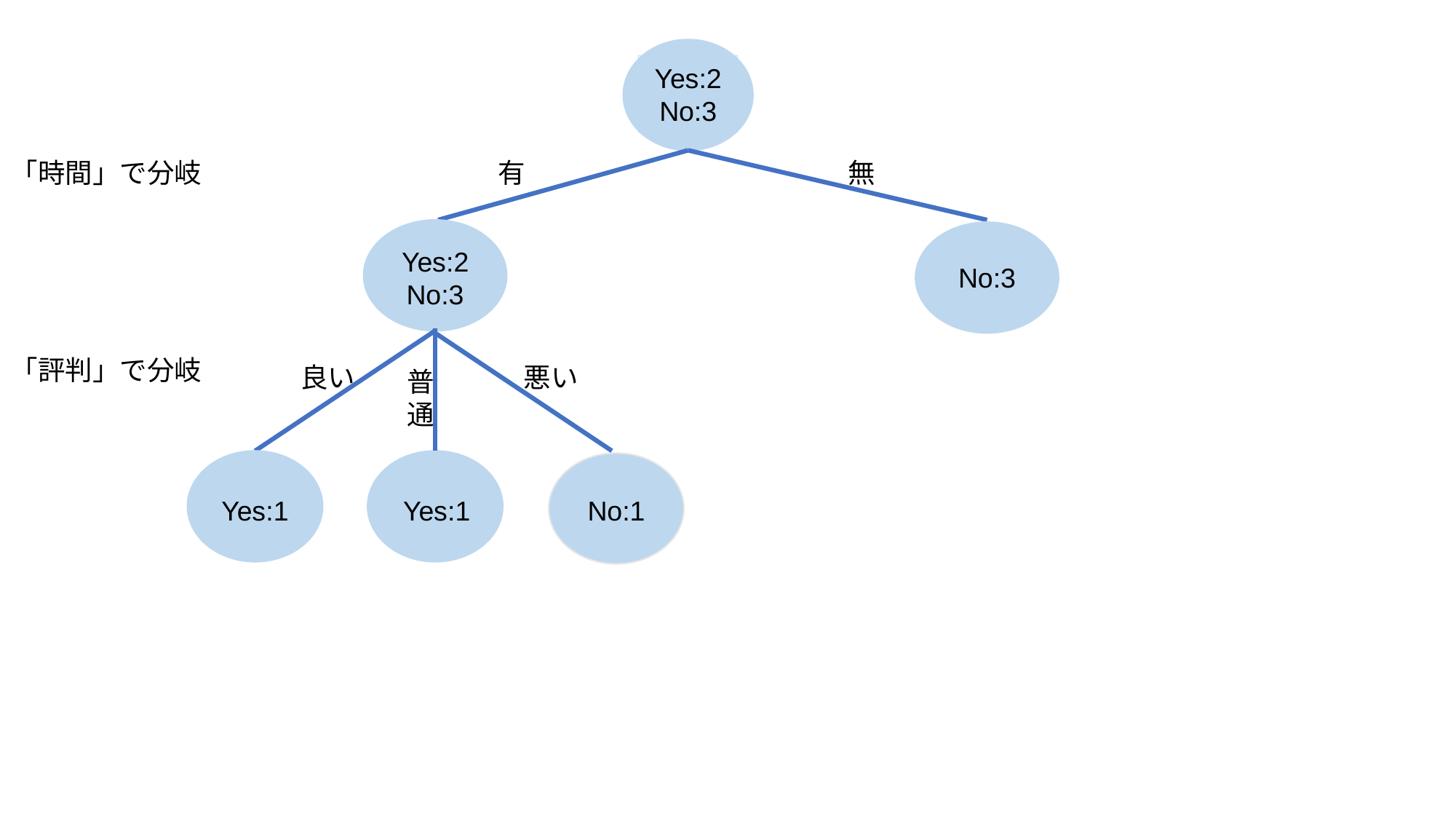

Yes:2
No:3
「時間」で分岐
有
無

Yes:2
No:3

No:3
「評判」で分岐
良い
悪い
普通

Yes:1

Yes:1

No:1